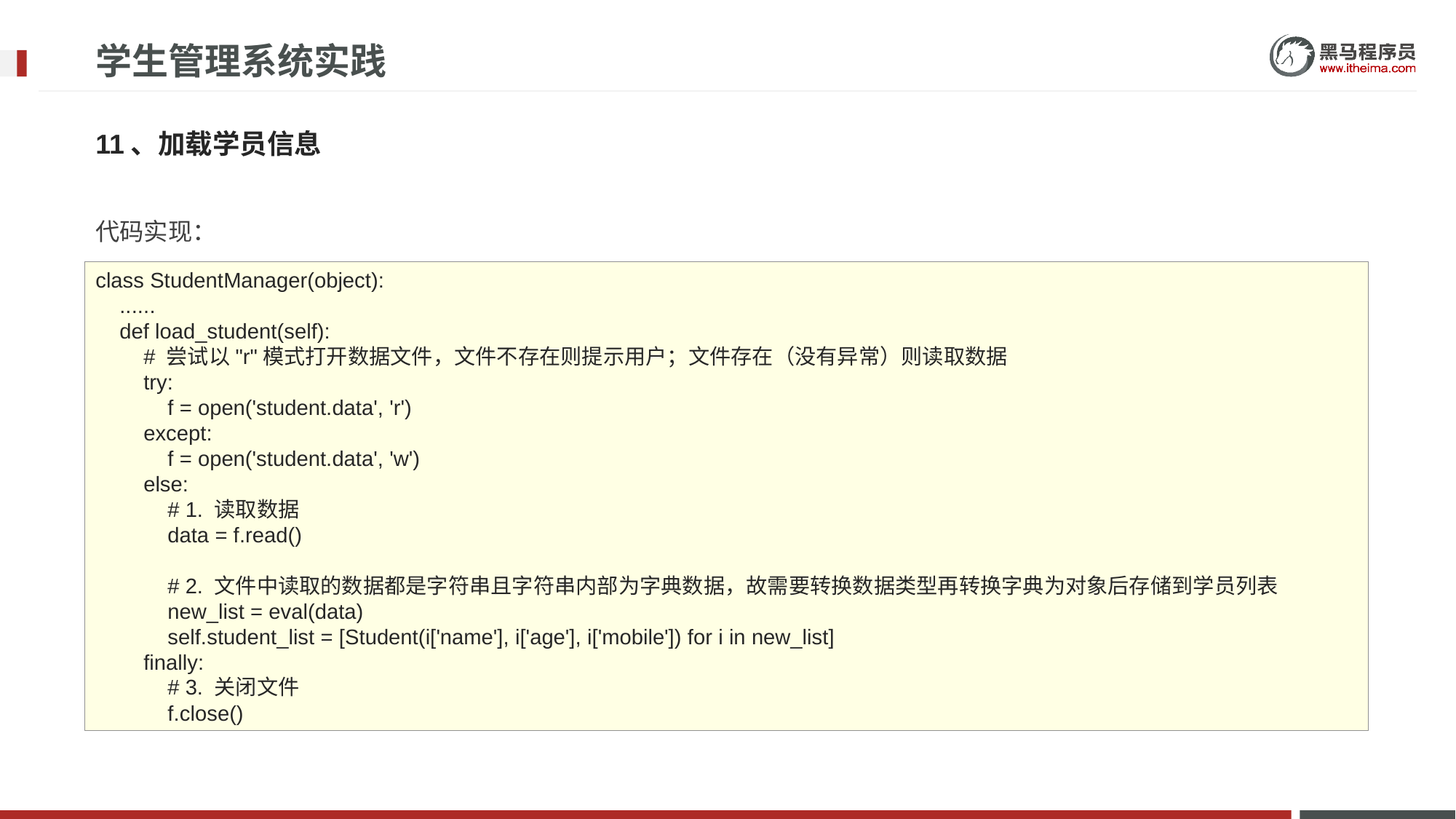

# 学生管理系统实践
11、加载学员信息
代码实现：
class StudentManager(object):
    ......
    def load_student(self):
        # 尝试以"r"模式打开数据文件，文件不存在则提示用户；文件存在（没有异常）则读取数据
        try:
            f = open('student.data', 'r')
        except:
            f = open('student.data', 'w')
        else:
            # 1. 读取数据
            data = f.read()

            # 2. 文件中读取的数据都是字符串且字符串内部为字典数据，故需要转换数据类型再转换字典为对象后存储到学员列表
            new_list = eval(data)
            self.student_list = [Student(i['name'], i['age'], i['mobile']) for i in new_list]
        finally:
            # 3. 关闭文件
            f.close()